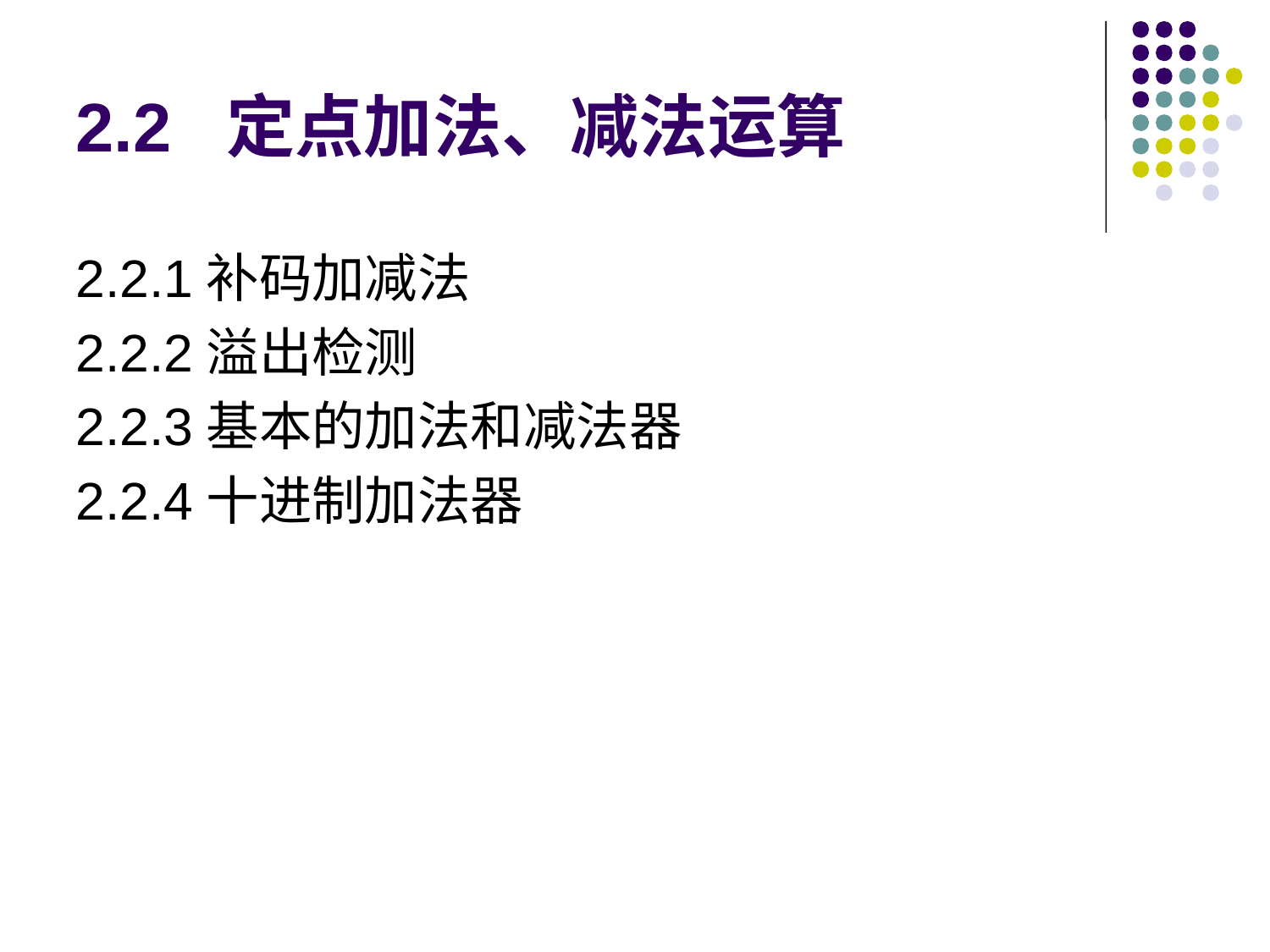

# 2.2  定点加法、减法运算
2.2.1补码加减法
2.2.2溢出检测
2.2.3基本的加法和减法器
2.2.4十进制加法器

2